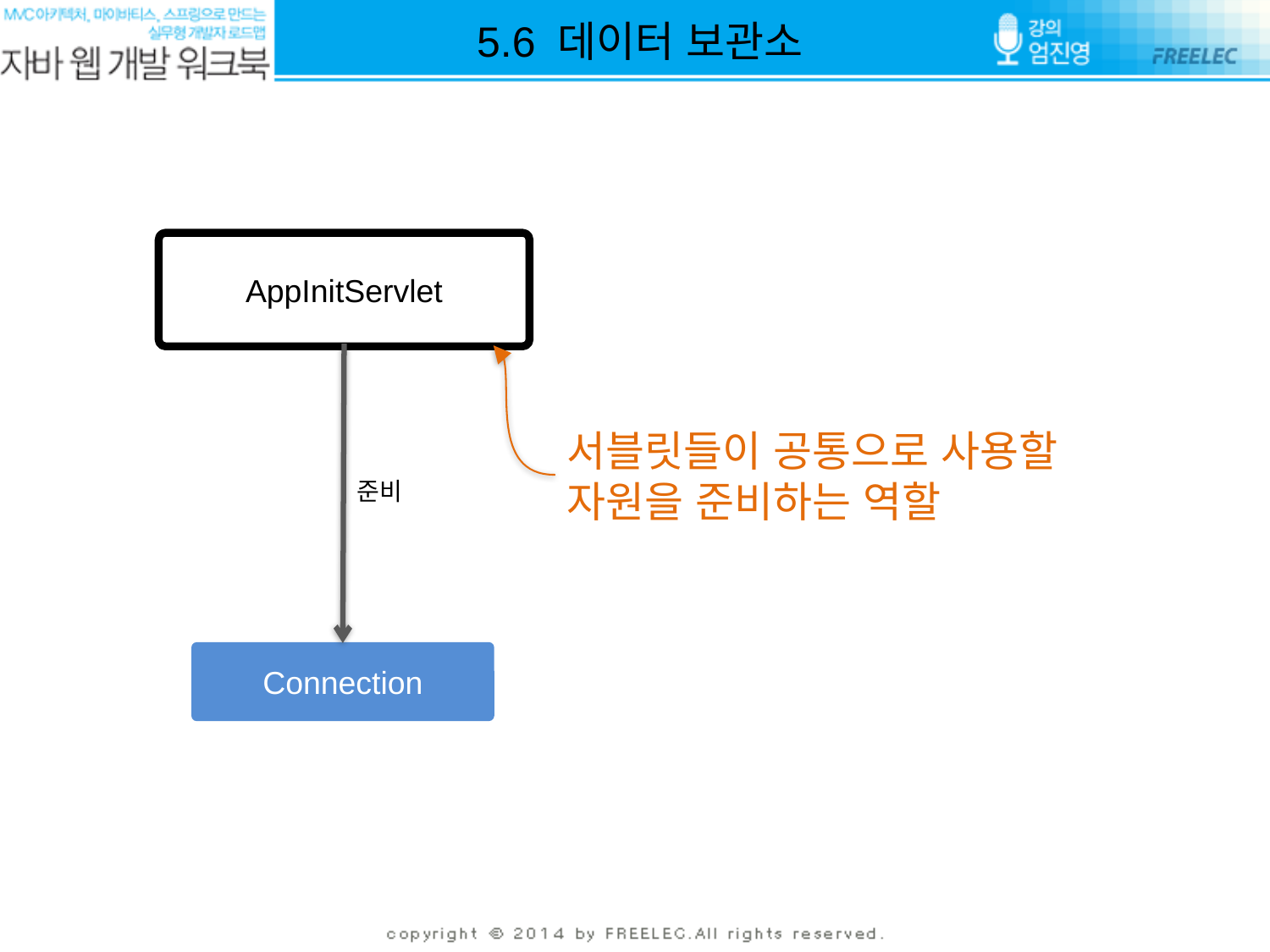

5.6 데이터 보관소
AppInitServlet

서블릿들이 공통으로 사용할 자원을 준비하는 역할
준비
Connection